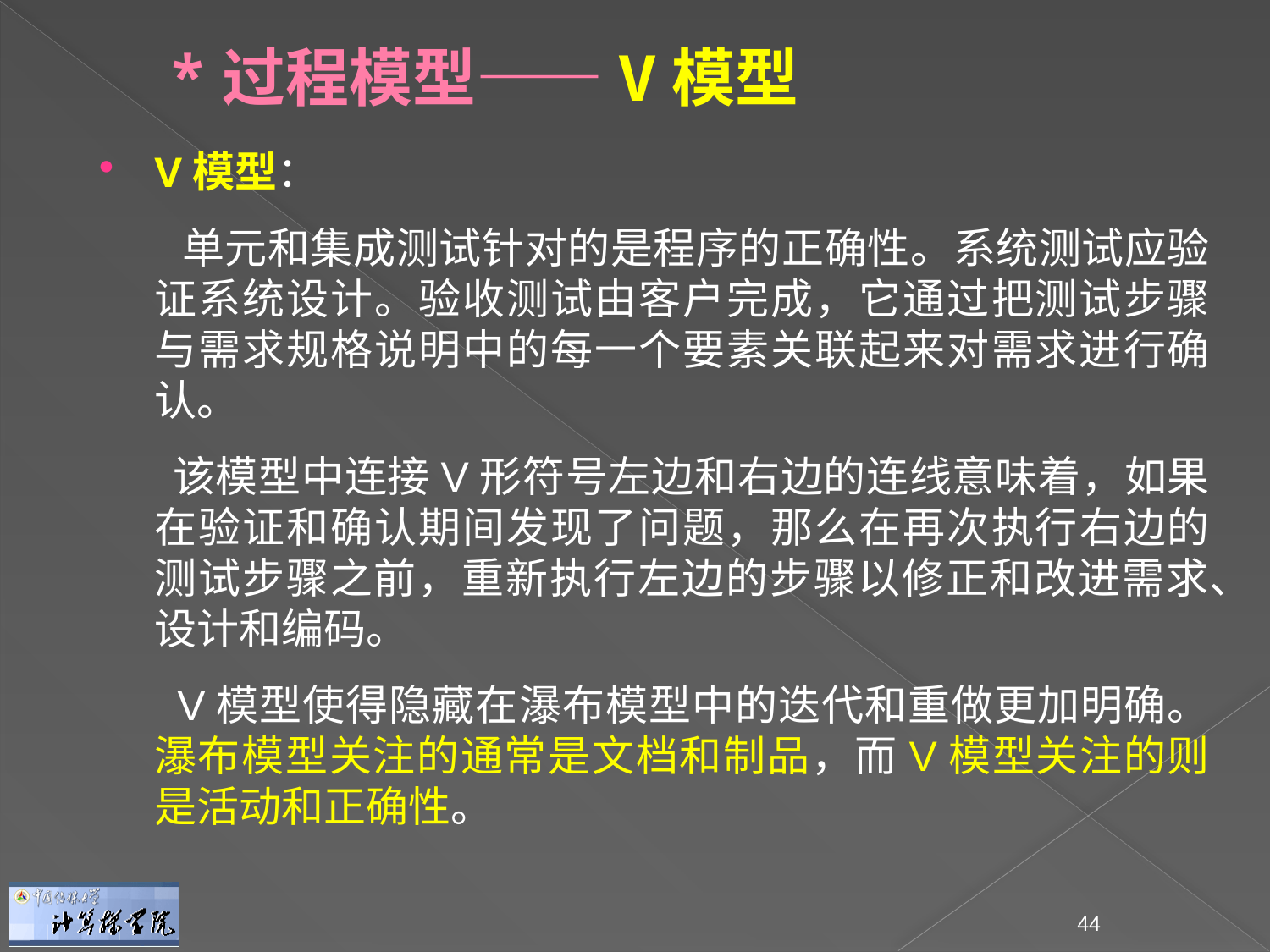

*过程模型——V模型
V模型：
       单元和集成测试针对的是程序的正确性。系统测试应验证系统设计。验收测试由客户完成，它通过把测试步骤与需求规格说明中的每一个要素关联起来对需求进行确认。
      该模型中连接V形符号左边和右边的连线意味着，如果在验证和确认期间发现了问题，那么在再次执行右边的测试步骤之前，重新执行左边的步骤以修正和改进需求、设计和编码。
      V模型使得隐藏在瀑布模型中的迭代和重做更加明确。瀑布模型关注的通常是文档和制品，而V模型关注的则是活动和正确性。

44